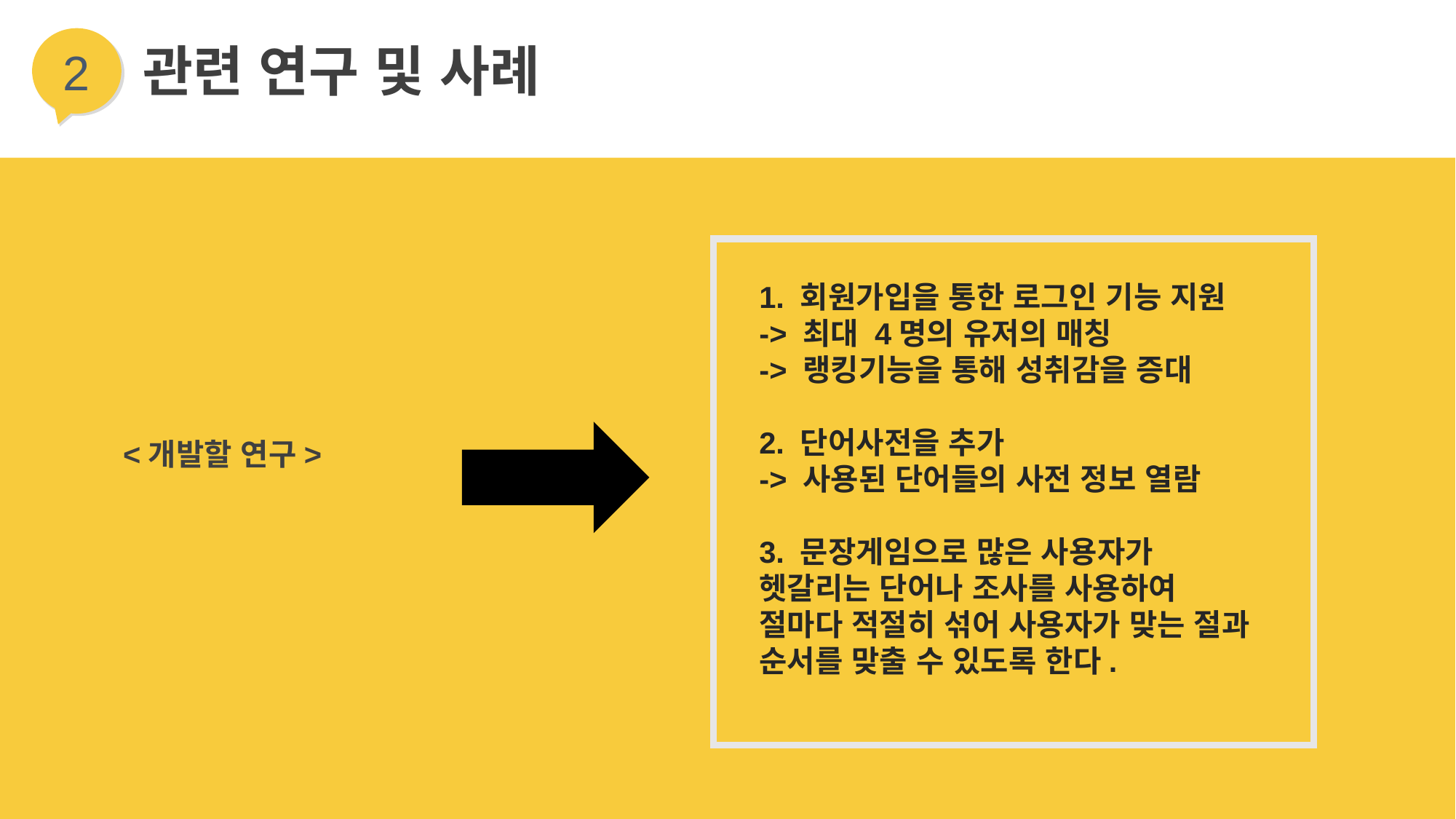

2

관련 연구 및 사례

1. 회원가입을 통한 로그인 기능 지원
-> 최대 4명의 유저의 매칭
-> 랭킹기능을 통해 성취감을 증대

2. 단어사전을 추가
-> 사용된 단어들의 사전 정보 열람

3. 문장게임으로 많은 사용자가 헷갈리는 단어나 조사를 사용하여 절마다 적절히 섞어 사용자가 맞는 절과 순서를 맞출 수 있도록 한다.

<개발할 연구>